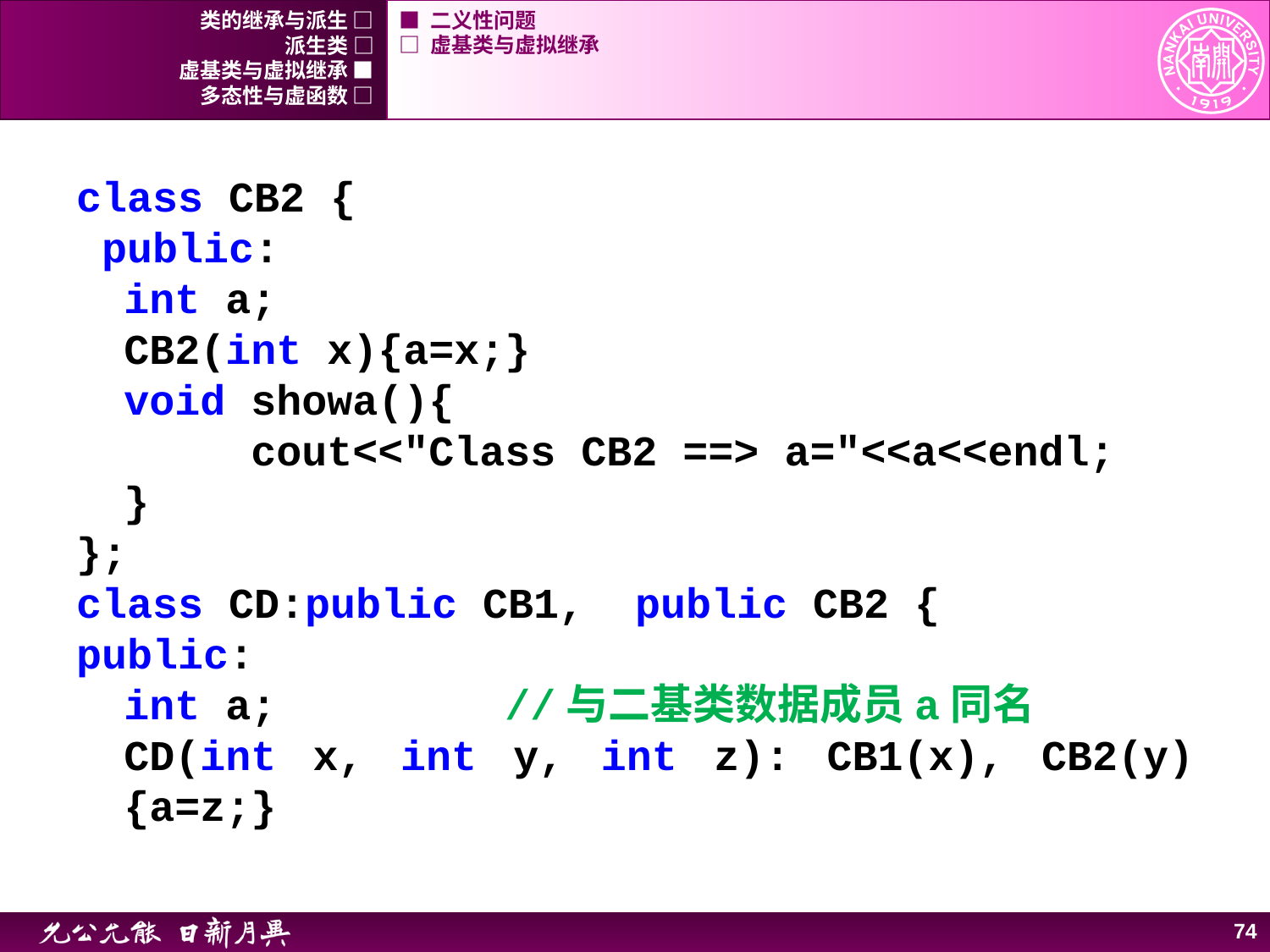

类的继承与派生 □
■ 二义性问题
派生类 □
□ 虚基类与虚拟继承
虚基类与虚拟继承 ■

多态性与虚函数 □

class CB2 {
 public:
	int a;
	CB2(int x){a=x;}
	void showa(){
		cout<<"Class CB2 ==> a="<<a<<endl;
	}
};
class CD:public CB1,  public CB2 {
public:
	int a;         //与二基类数据成员a同名
	CD(int x, int y, int z): CB1(x), CB2(y) {a=z;}
74